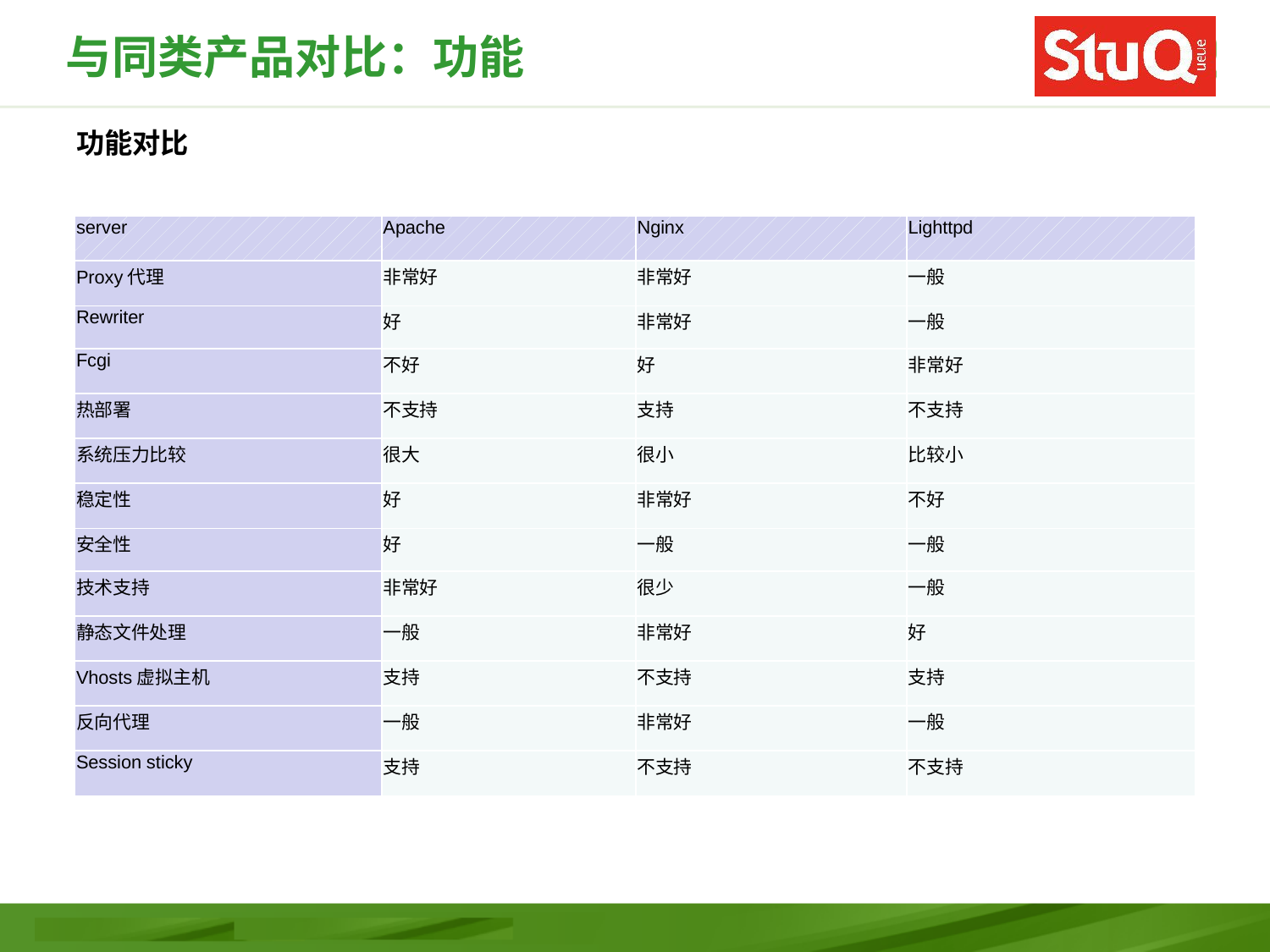

# 与同类产品对比：功能
功能对比

| server | Apache | Nginx | Lighttpd |
| --- | --- | --- | --- |
| Proxy代理 | 非常好 | 非常好 | 一般 |
| Rewriter | 好 | 非常好 | 一般 |
| Fcgi | 不好 | 好 | 非常好 |
| 热部署 | 不支持 | 支持 | 不支持 |
| 系统压力比较 | 很大 | 很小 | 比较小 |
| 稳定性 | 好 | 非常好 | 不好 |
| 安全性 | 好 | 一般 | 一般 |
| 技术支持 | 非常好 | 很少 | 一般 |
| 静态文件处理 | 一般 | 非常好 | 好 |
| Vhosts虚拟主机 | 支持 | 不支持 | 支持 |
| 反向代理 | 一般 | 非常好 | 一般 |
| Session sticky | 支持 | 不支持 | 不支持 |